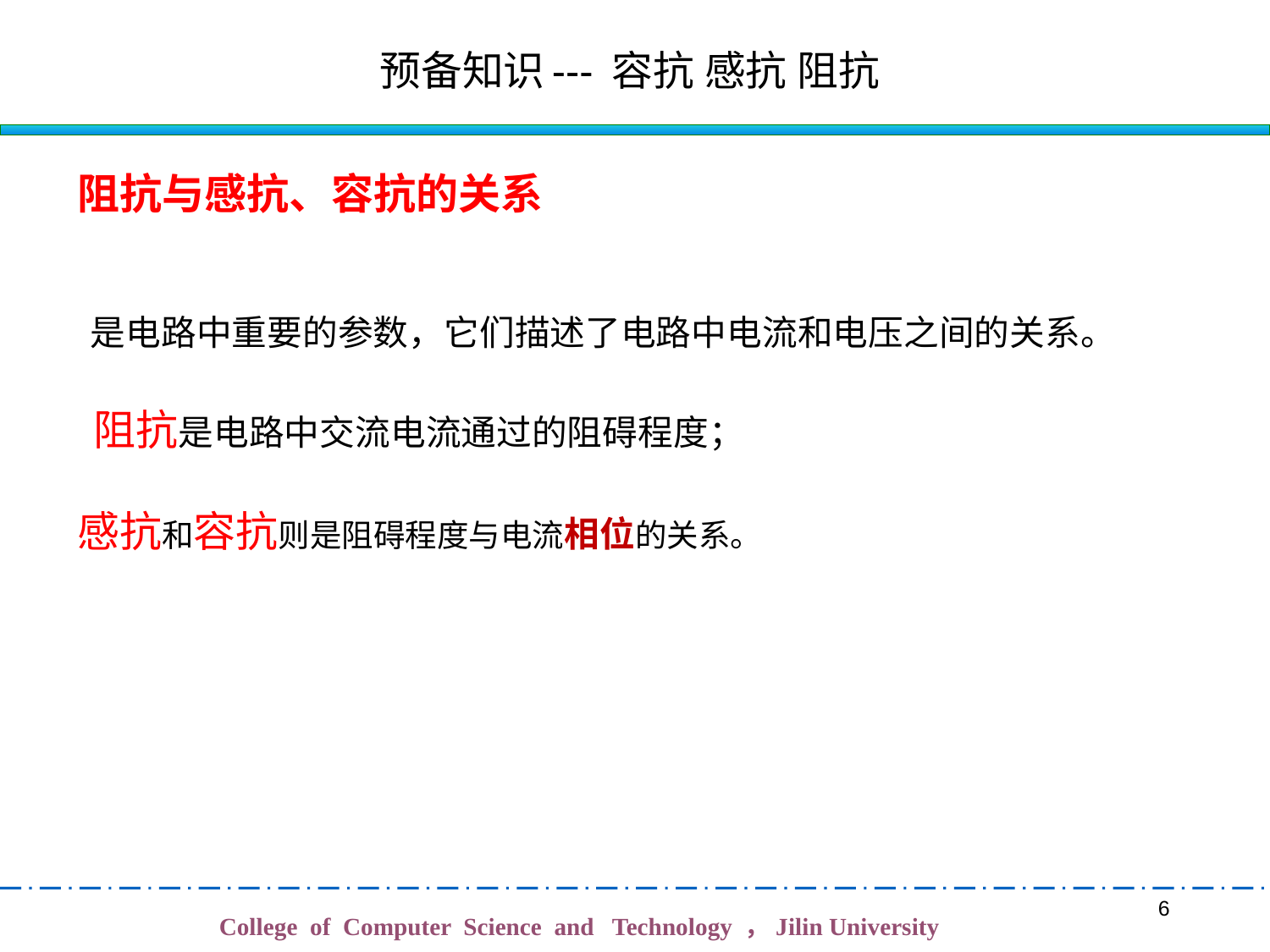

# 预备知识--- 容抗 感抗 阻抗
阻抗与感抗、容抗的关系

 是电路中重要的参数，它们描述了电路中电流和电压之间的关系。
 阻抗是电路中交流电流通过的阻碍程度；
感抗和容抗则是阻碍程度与电流相位的关系。

6